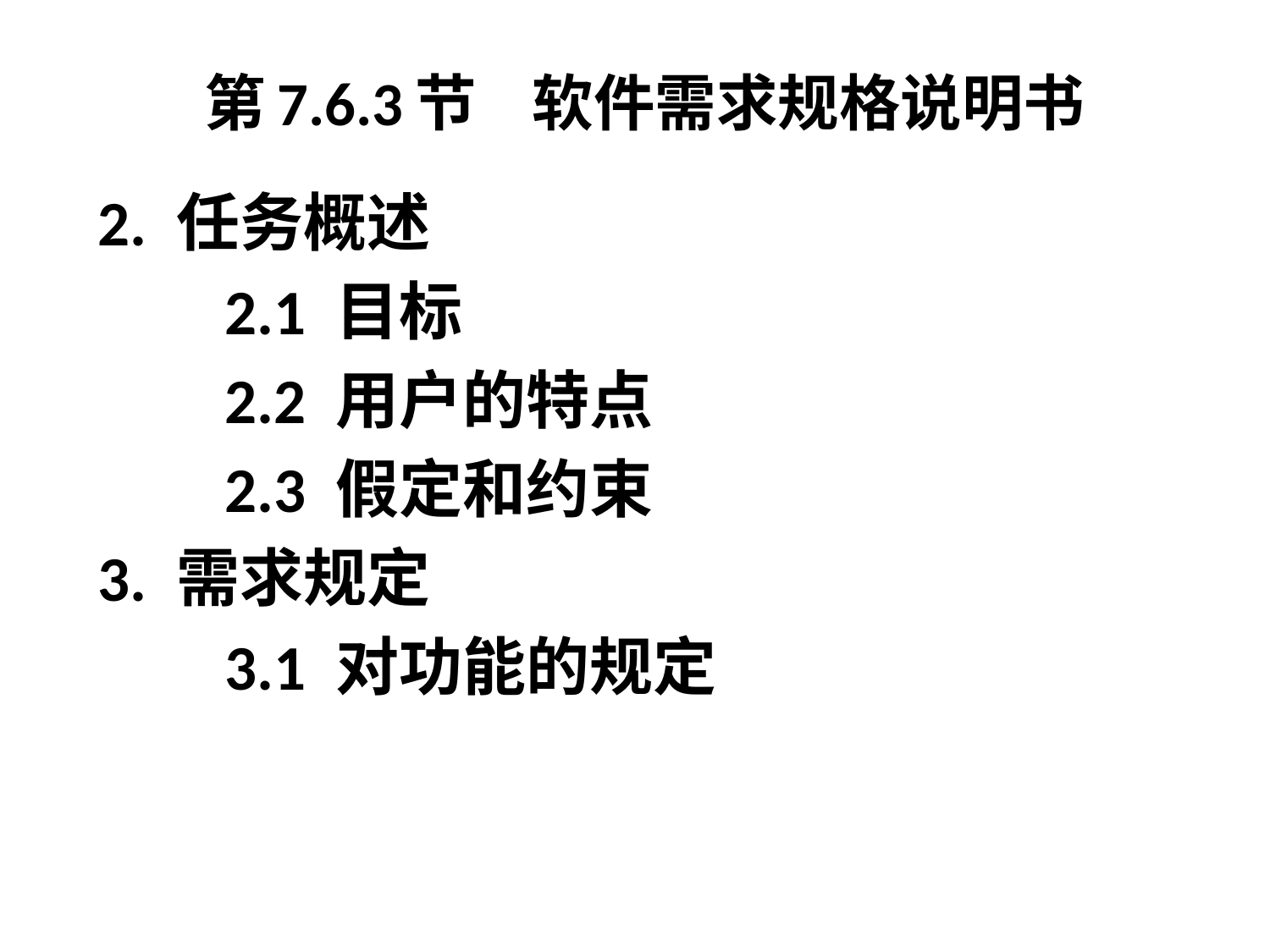

# 第7.6.3节    软件需求规格说明书
2. 任务概述
	2.1 目标
	2.2 用户的特点
	2.3 假定和约束
3. 需求规定
	3.1 对功能的规定